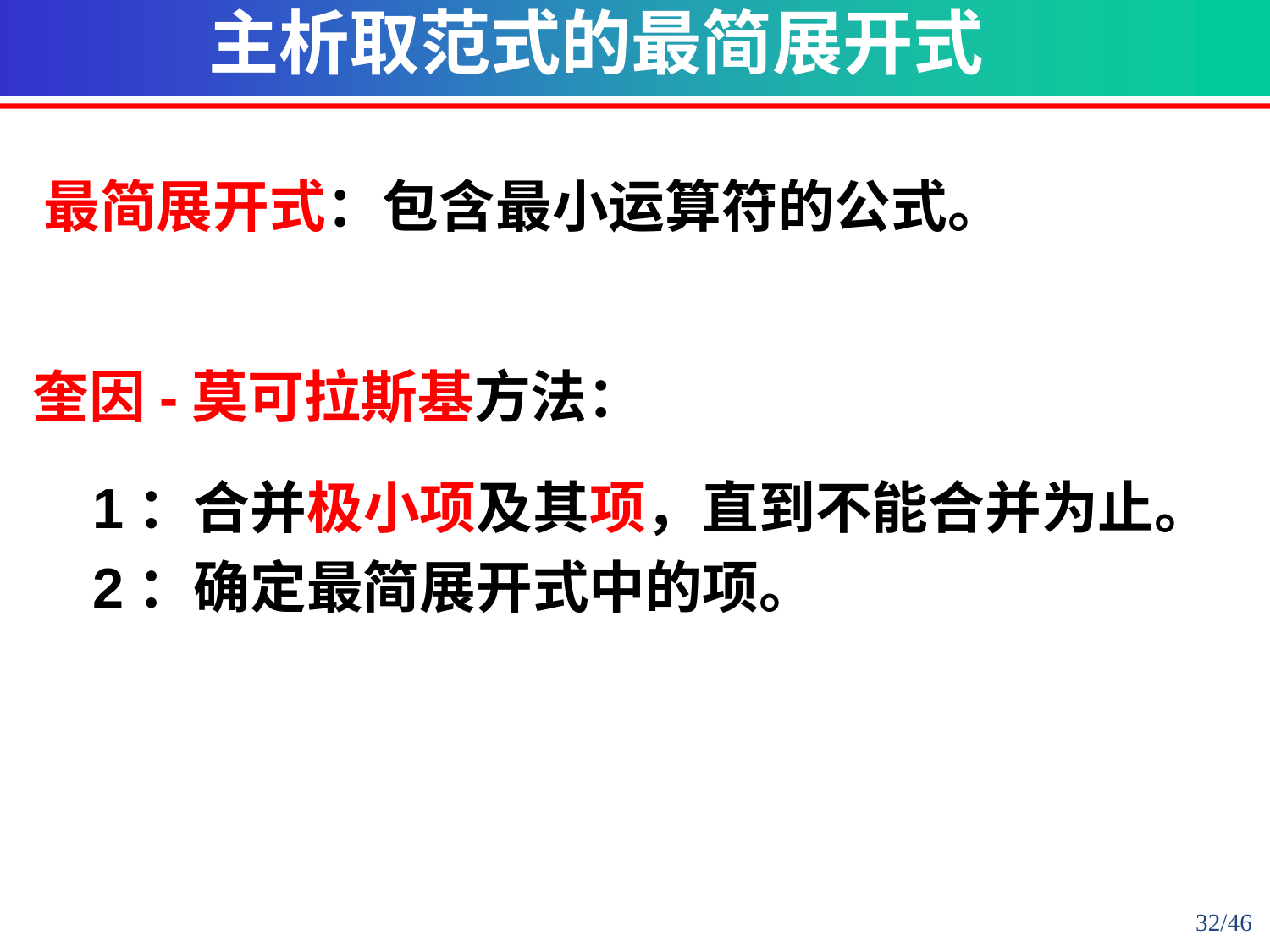

主析取范式的最简展开式
最简展开式：包含最小运算符的公式。
奎因-莫可拉斯基方法：
1：合并极小项及其项，直到不能合并为止。
2：确定最简展开式中的项。
32/46